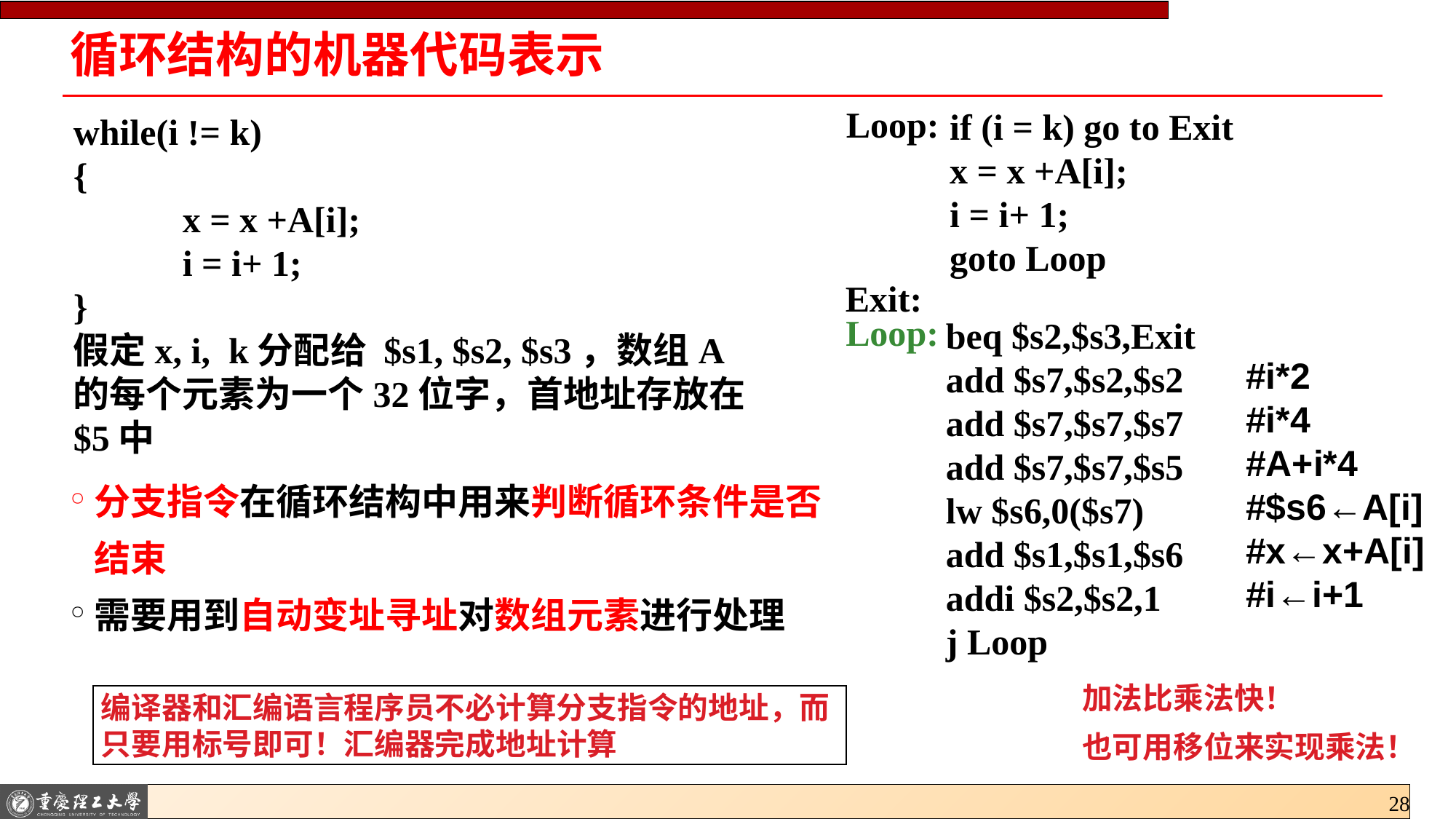

# 循环结构的机器代码表示
Loop:
if (i = k) go to Exit
x = x +A[i];
i = i+ 1;
goto Loop
while(i != k)
{
 	x = x +A[i];
	i = i+ 1;
}
假定x, i,  k分配给 $s1, $s2, $s3，数组A的每个元素为一个32位字，首地址存放在$5中
Exit:
Loop:
beq $s2,$s3,Exit
add $s7,$s2,$s2
add $s7,$s7,$s7
add $s7,$s7,$s5
lw $s6,0($s7)
add $s1,$s1,$s6
addi $s2,$s2,1
j Loop
#i*2
#i*4
#A+i*4
#$s6←A[i]
#x←x+A[i]
#i←i+1
分支指令在循环结构中用来判断循环条件是否结束
需要用到自动变址寻址对数组元素进行处理
加法比乘法快！
编译器和汇编语言程序员不必计算分支指令的地址，而只要用标号即可！汇编器完成地址计算
也可用移位来实现乘法！